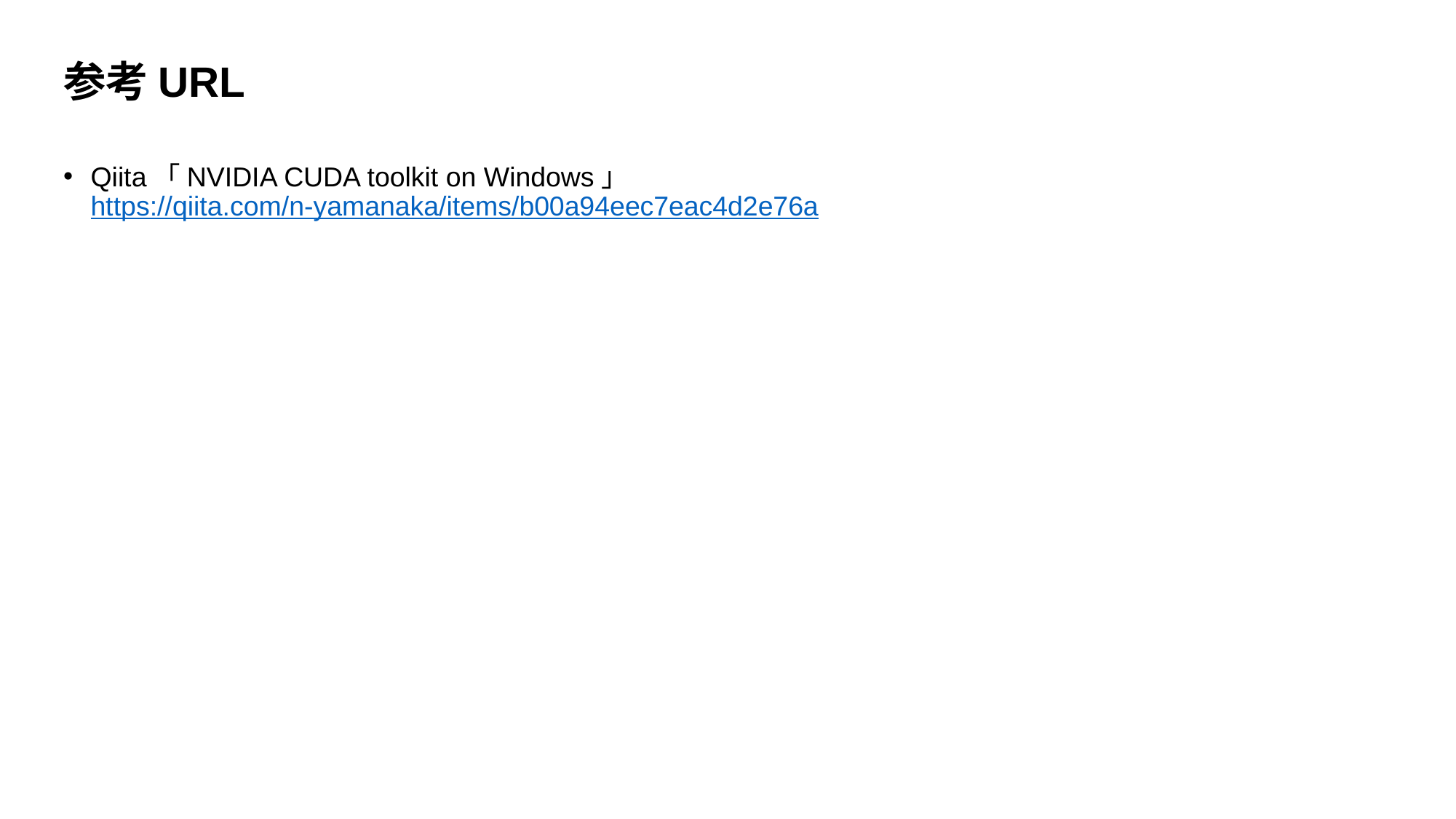

# 参考URL
Qiita「NVIDIA CUDA toolkit on Windows」
https://qiita.com/n-yamanaka/items/b00a94eec7eac4d2e76a